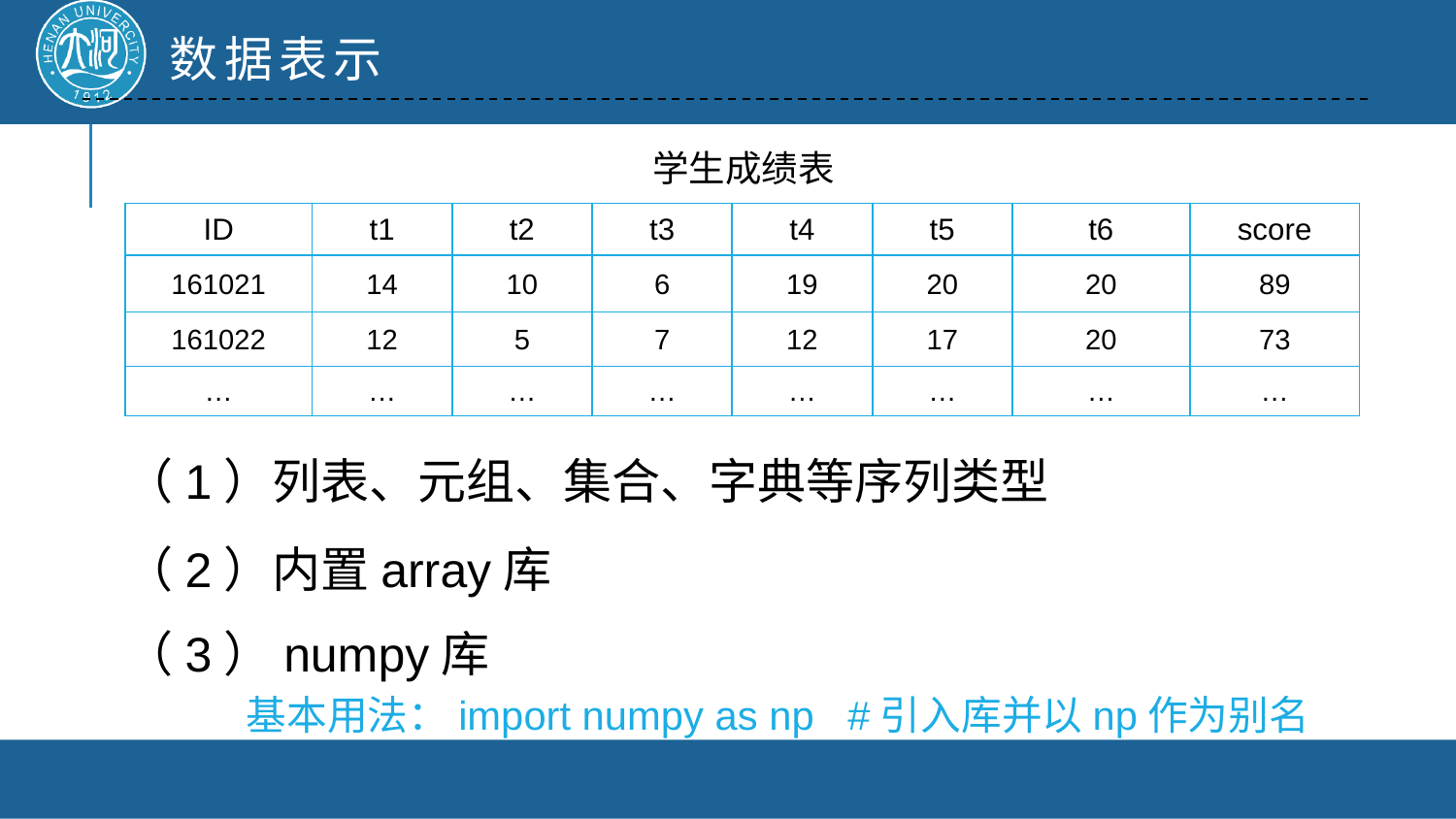

数据表示
学生成绩表
| ID | t1 | t2 | t3 | t4 | t5 | t6 | score |
| --- | --- | --- | --- | --- | --- | --- | --- |
| 161021 | 14 | 10 | 6 | 19 | 20 | 20 | 89 |
| 161022 | 12 | 5 | 7 | 12 | 17 | 20 | 73 |
| … | … | … | … | … | … | … | … |
（1）列表、元组、集合、字典等序列类型
（2）内置array库
（3）numpy库
基本用法：import numpy as np   #引入库并以np作为别名